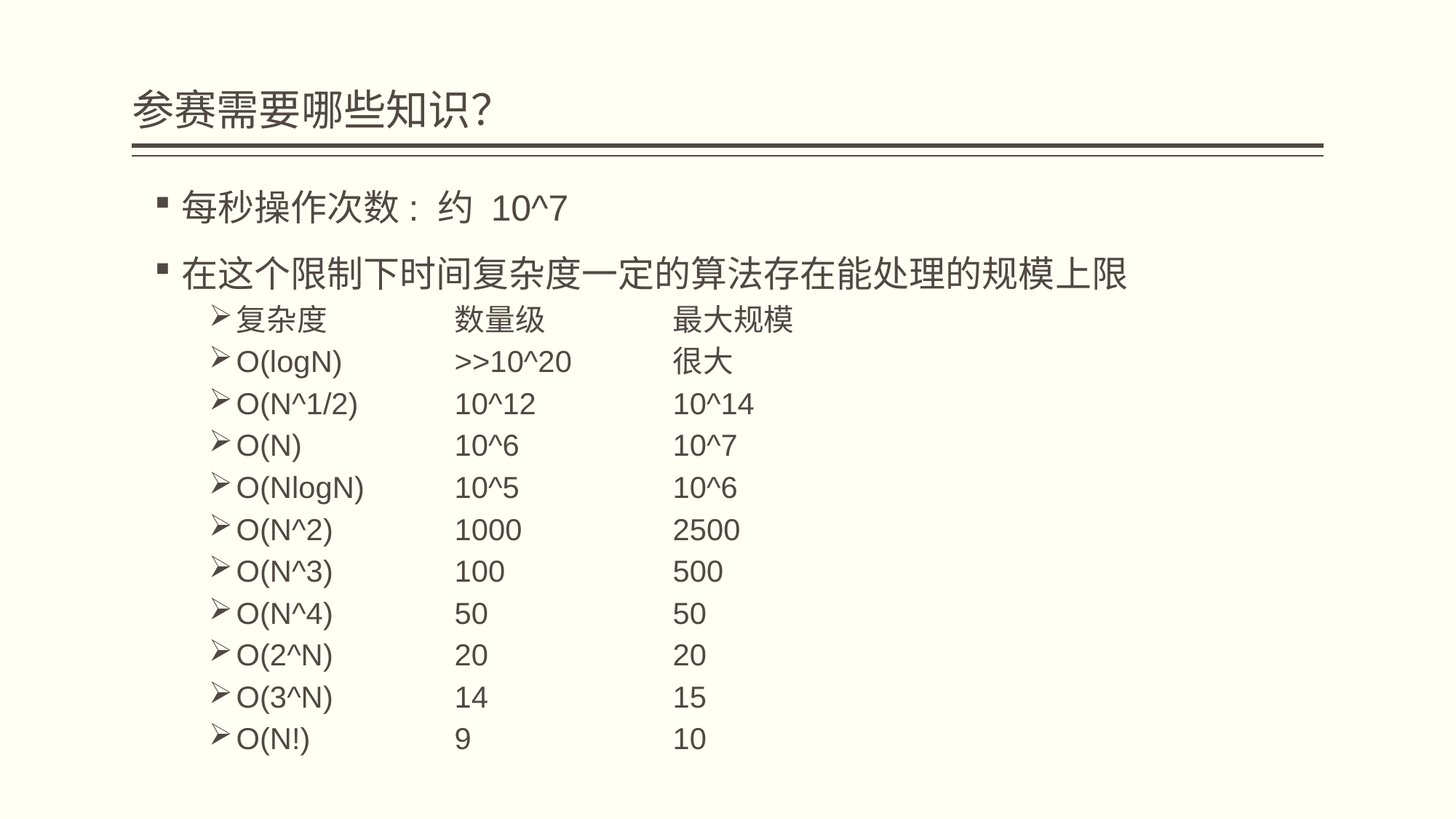

# 参赛需要哪些知识？
每秒操作次数: 约 10^7
在这个限制下时间复杂度一定的算法存在能处理的规模上限
复杂度		数量级		最大规模
O(logN)		>>10^20	很大
O(N^1/2)	10^12		10^14
O(N)		10^6		10^7
O(NlogN)	10^5		10^6
O(N^2)		1000		2500
O(N^3)		100		500
O(N^4)		50		50
O(2^N)		20		20
O(3^N)		14		15
O(N!)		9		10